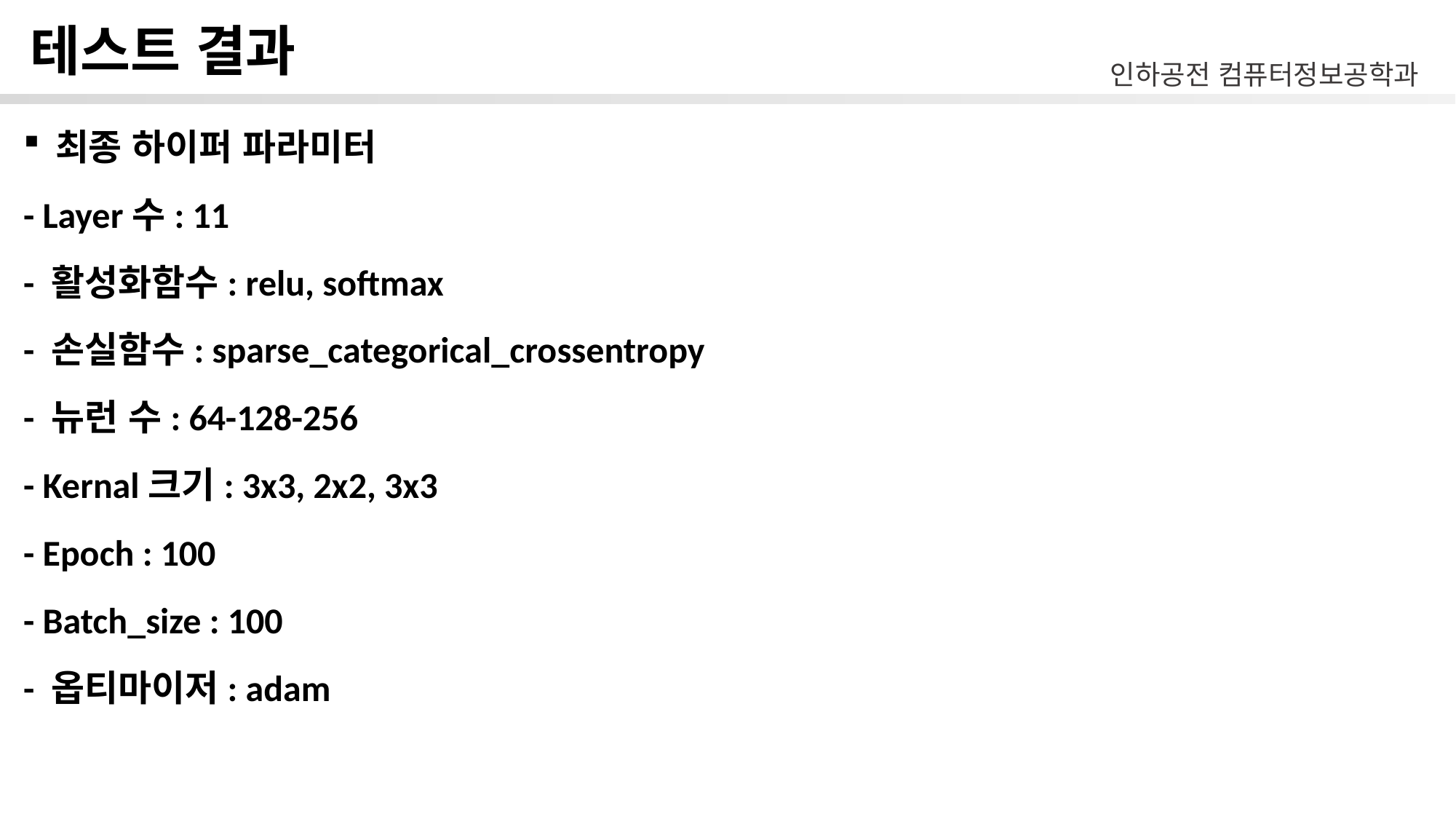

# 테스트 결과
최종 하이퍼 파라미터
- Layer수: 11
- 활성화함수: relu, softmax
- 손실함수: sparse_categorical_crossentropy
- 뉴런 수: 64-128-256
- Kernal크기: 3x3, 2x2, 3x3
- Epoch : 100
- Batch_size : 100
- 옵티마이저: adam